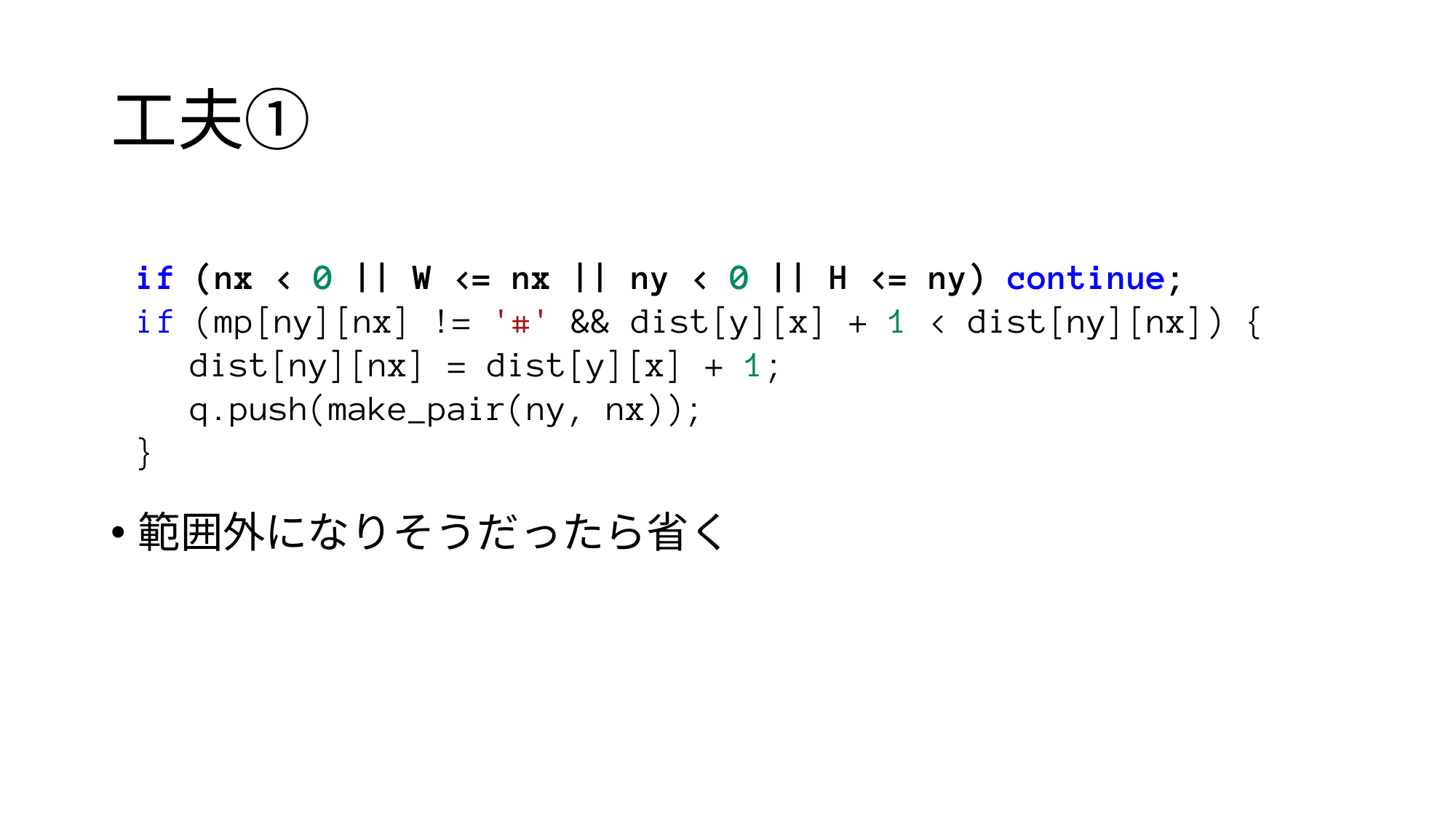

# 工夫①
if (nx < 0 || W <= nx || ny < 0 || H <= ny) continue;
if (mp[ny][nx] != '#' && dist[y][x] + 1 < dist[ny][nx]) {
dist[ny][nx] = dist[y][x] + 1;
q.push(make_pair(ny, nx));
}
範囲外になりそうだったら省く